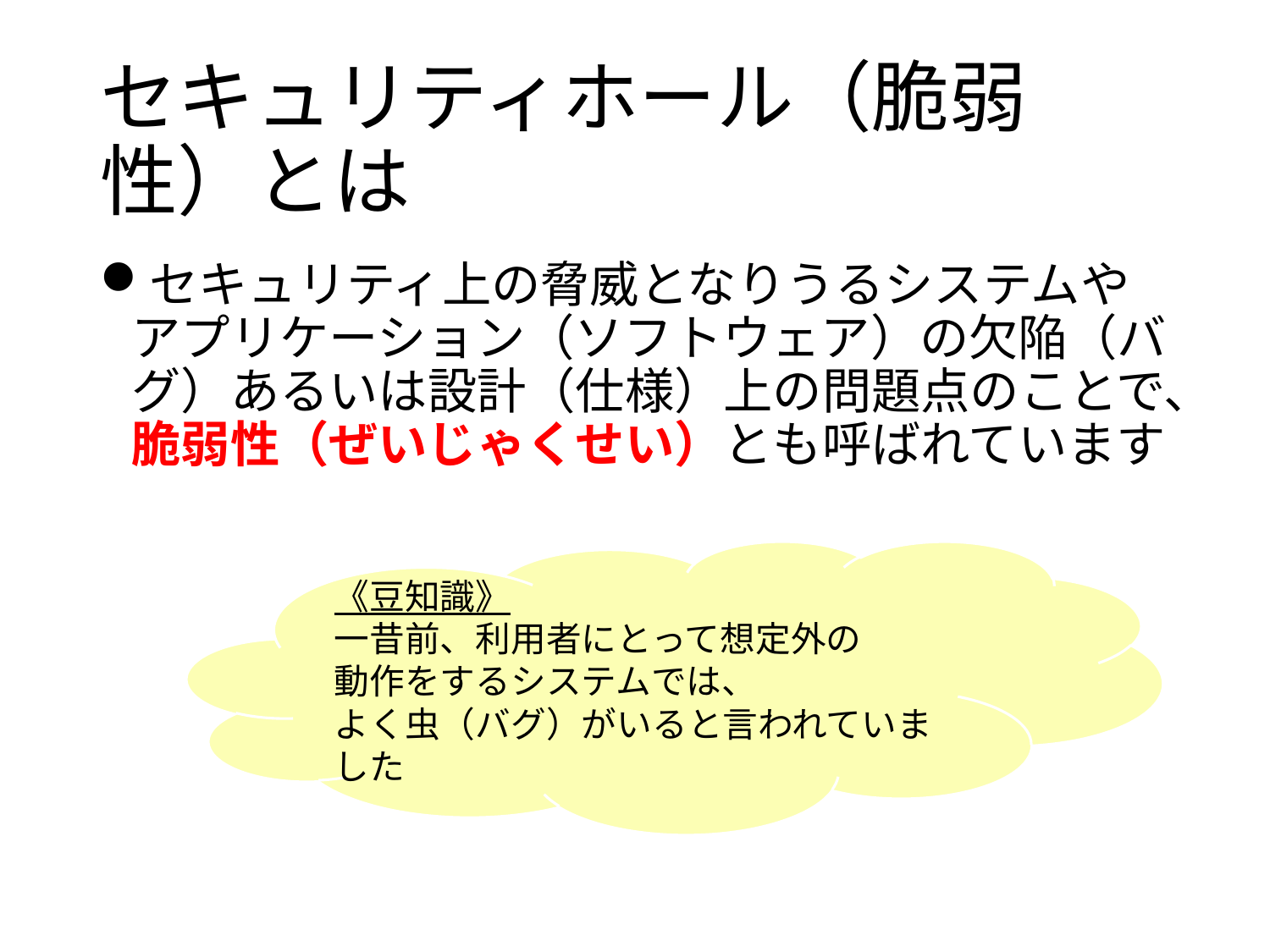

# セキュリティホール（脆弱性）とは
セキュリティ上の脅威となりうるシステムや
アプリケーション（ソフトウェア）の欠陥（バグ）あるいは設計（仕様）上の問題点のことで、脆弱性（ぜいじゃくせい）とも呼ばれています

《豆知識》
一昔前、利用者にとって想定外の
動作をするシステムでは、
よく虫（バグ）がいると言われていました